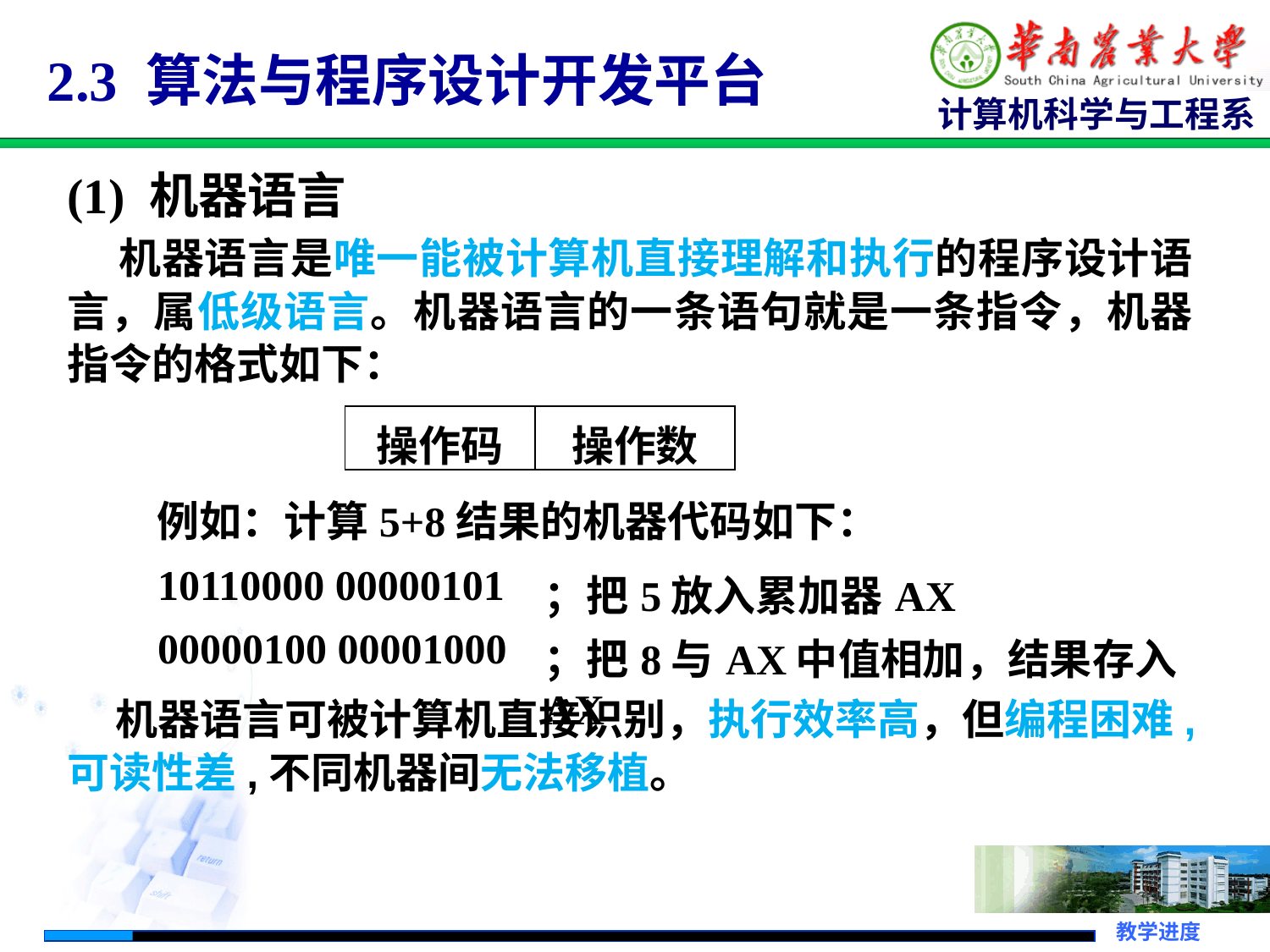

2.3 算法与程序设计开发平台
(1) 机器语言
    机器语言是唯一能被计算机直接理解和执行的程序设计语言，属低级语言。机器语言的一条语句就是一条指令，机器指令的格式如下：
| 操作码 | 操作数 |
| --- | --- |
例如：计算5+8结果的机器代码如下：
| 10110000 00000101 | ；把5放入累加器AX |
| --- | --- |
| 00000100 00001000 | ；把8与AX中值相加，结果存入AX |
    机器语言可被计算机直接识别，执行效率高，但编程困难,可读性差,不同机器间无法移植。